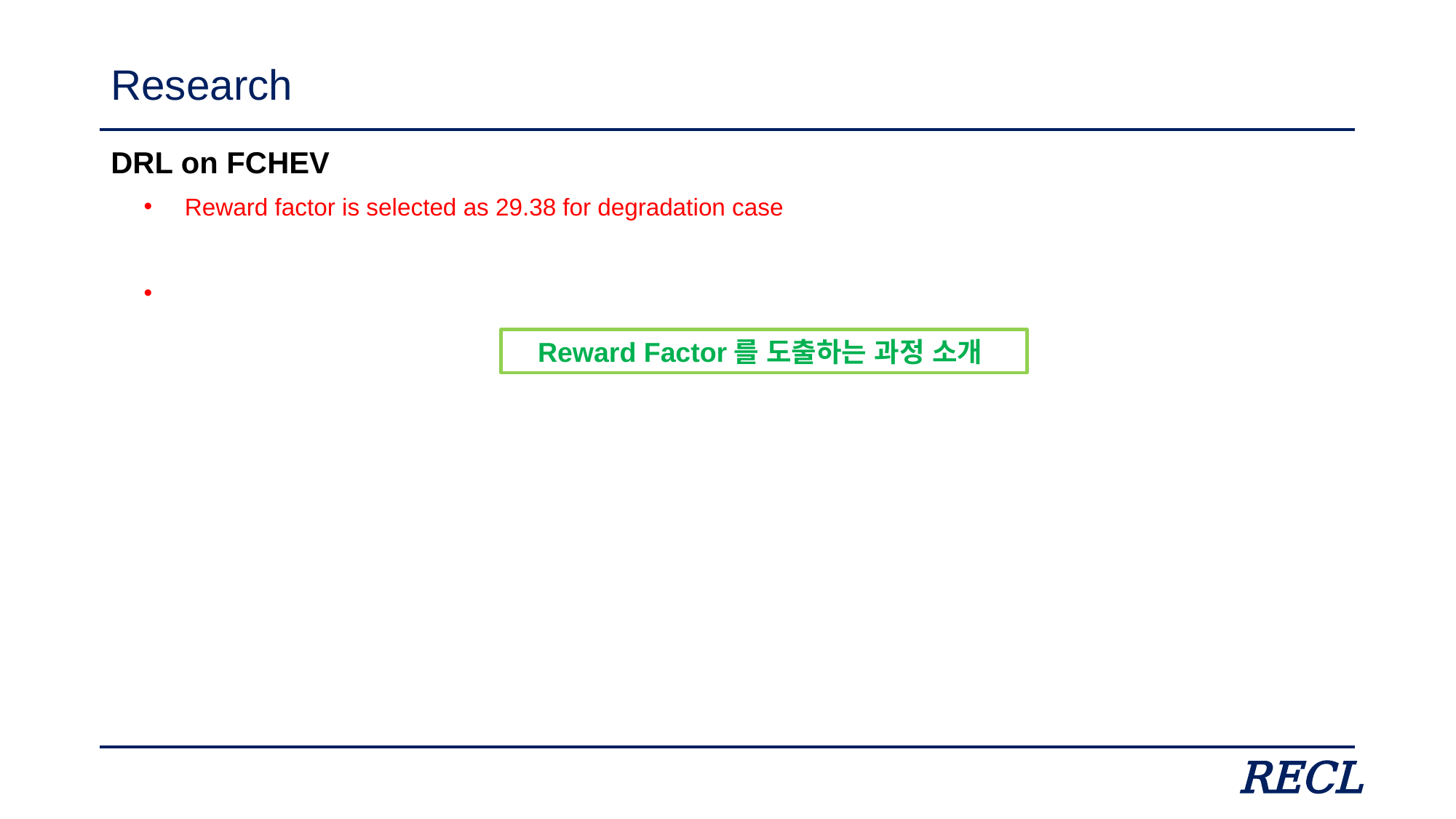

# Research
DRL on FCHEV

Reward factor is selected as 29.38 for degradation case

Reward Factor를 도출하는 과정 소개
RECL